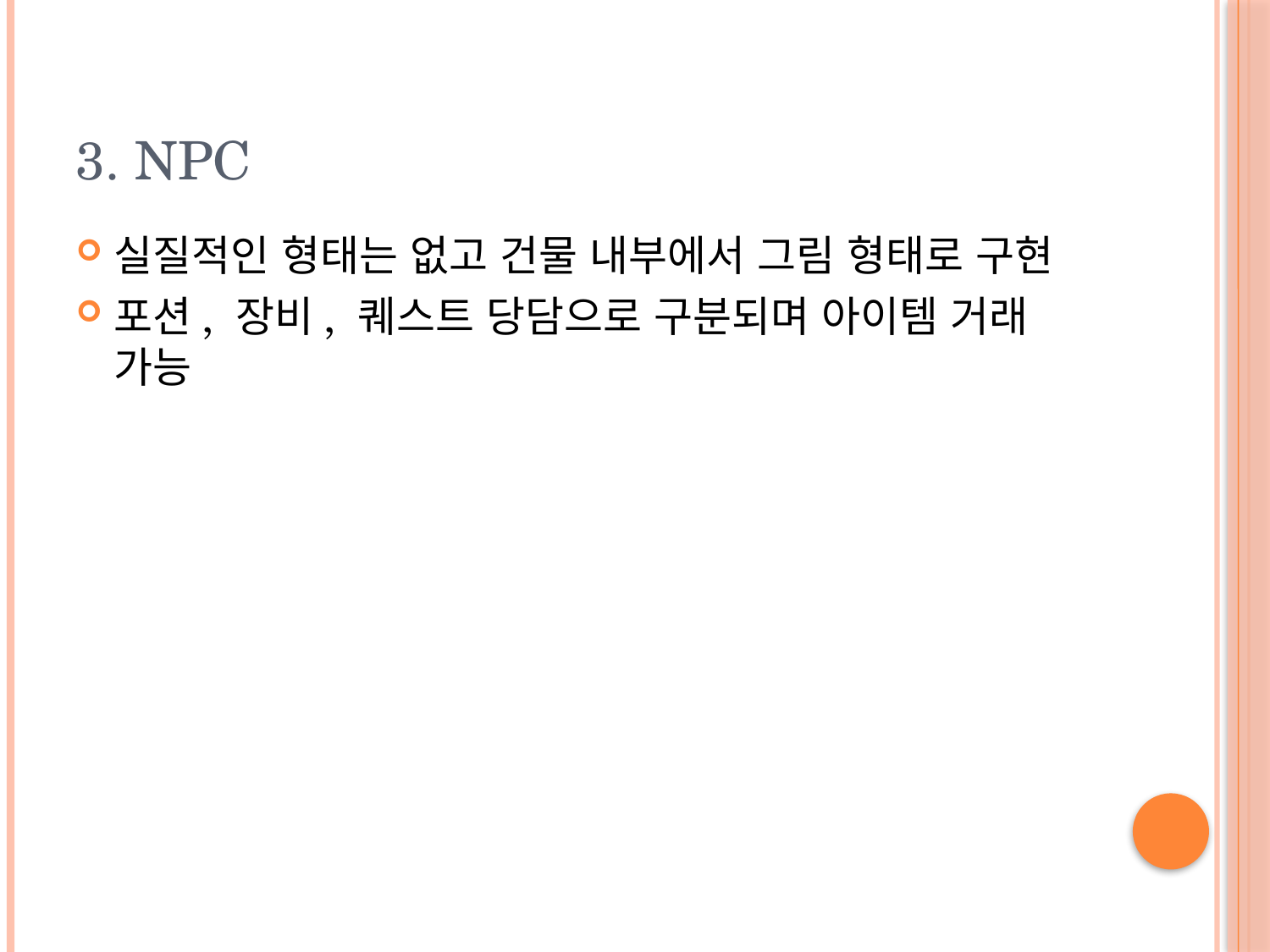

# 3. NPC
실질적인 형태는 없고 건물 내부에서 그림 형태로 구현
포션, 장비, 퀘스트 당담으로 구분되며 아이템 거래 가능